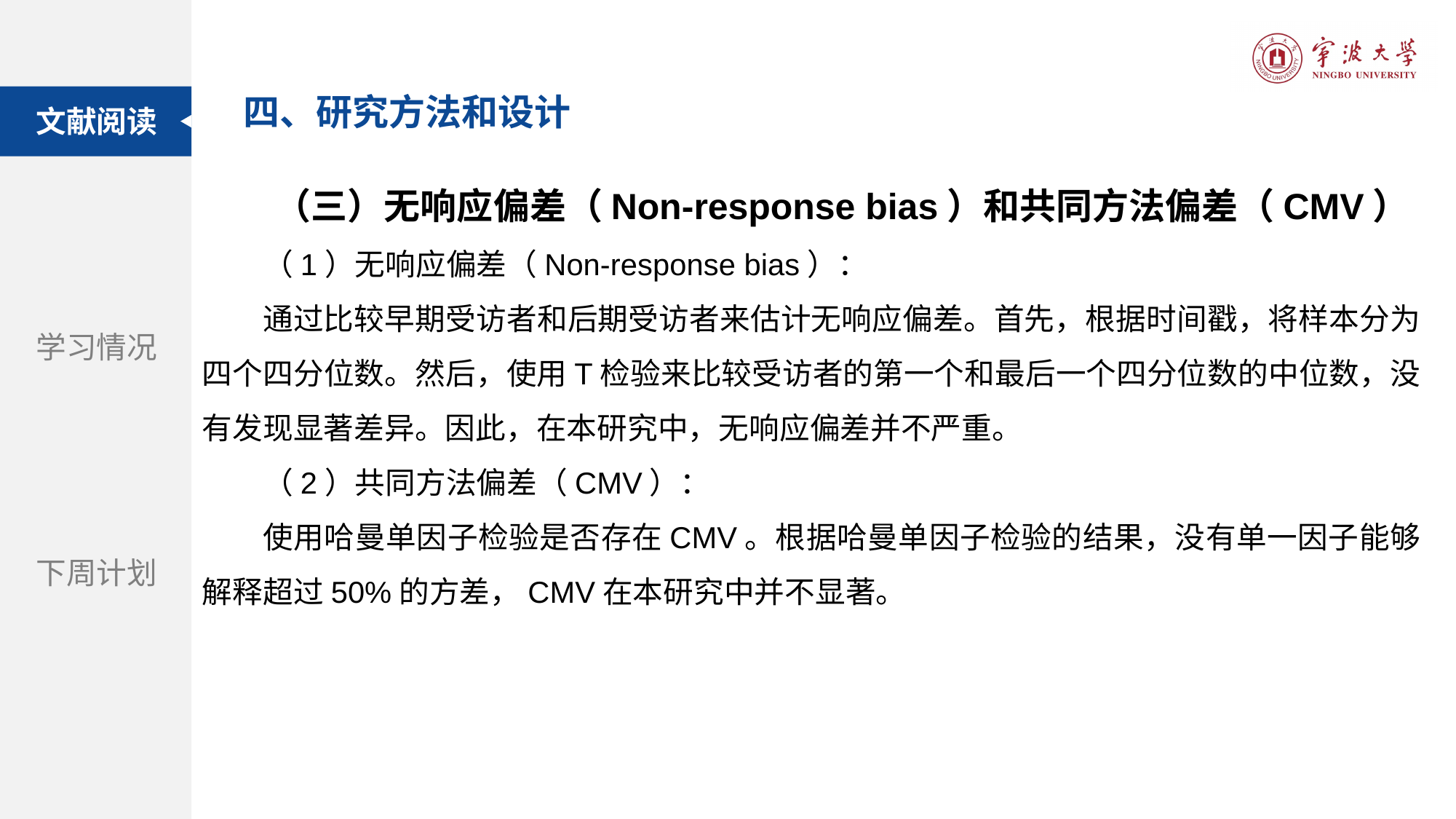

四、研究方法和设计

文献阅读
（三）无响应偏差（Non-response bias）和共同方法偏差（CMV）
（1）无响应偏差（Non-response bias）：
通过比较早期受访者和后期受访者来估计无响应偏差。首先，根据时间戳，将样本分为四个四分位数。然后，使用T检验来比较受访者的第一个和最后一个四分位数的中位数，没有发现显著差异。因此，在本研究中，无响应偏差并不严重。
（2）共同方法偏差（CMV）：
使用哈曼单因子检验是否存在CMV。根据哈曼单因子检验的结果，没有单一因子能够解释超过50%的方差，CMV在本研究中并不显著。
题目：自动驾驶汽车和街道设计：使用虚拟现实实验探索中央分隔带在提高行人过街安全性方面的作用
学习情况
期刊：Accident Analysis and Prevention
下周计划